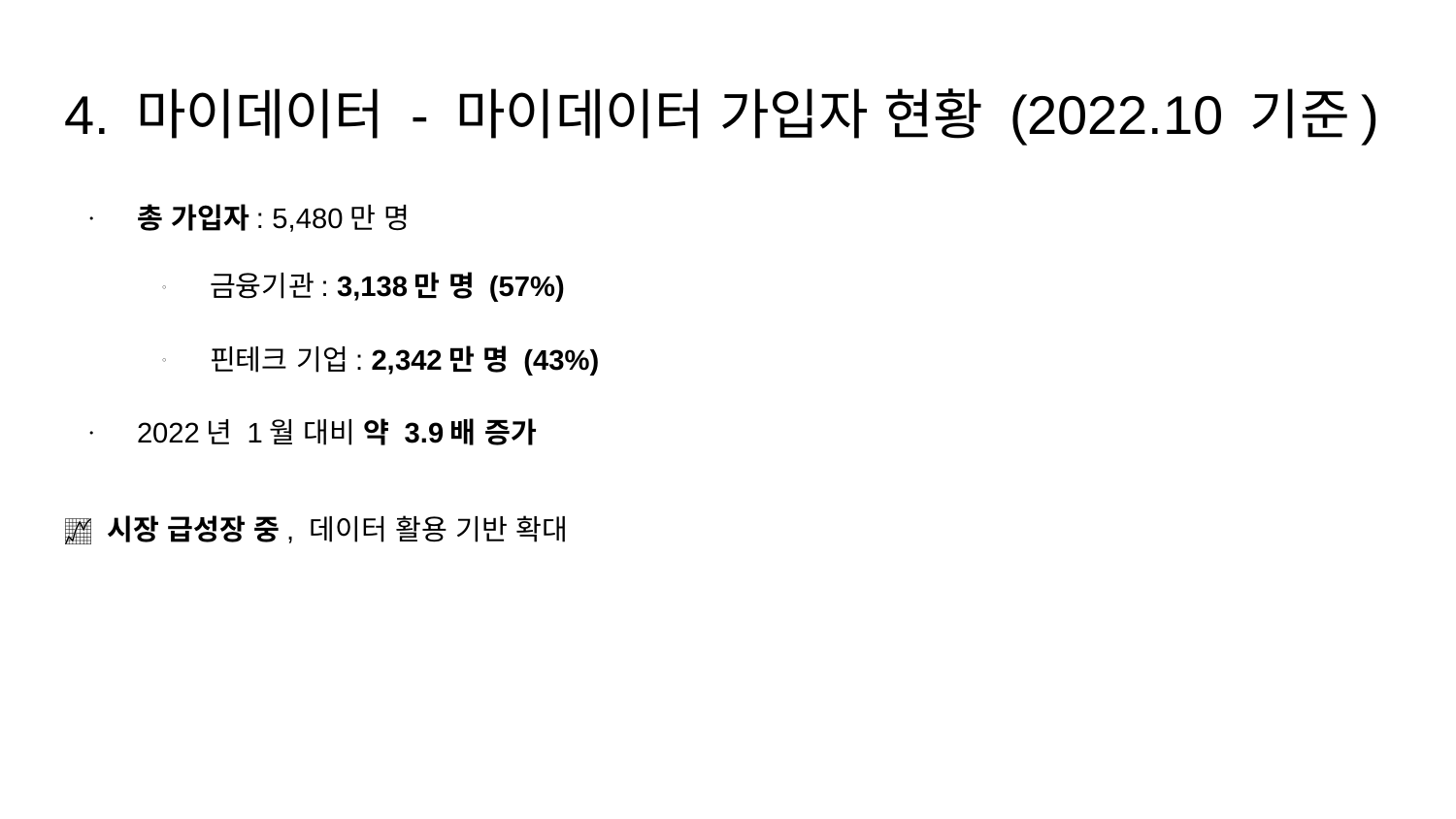

# 4. 마이데이터 - 마이데이터 가입자 현황 (2022.10 기준)
총 가입자: 5,480만 명
금융기관: 3,138만 명 (57%)
핀테크 기업: 2,342만 명 (43%)
2022년 1월 대비 약 3.9배 증가
📈 시장 급성장 중, 데이터 활용 기반 확대